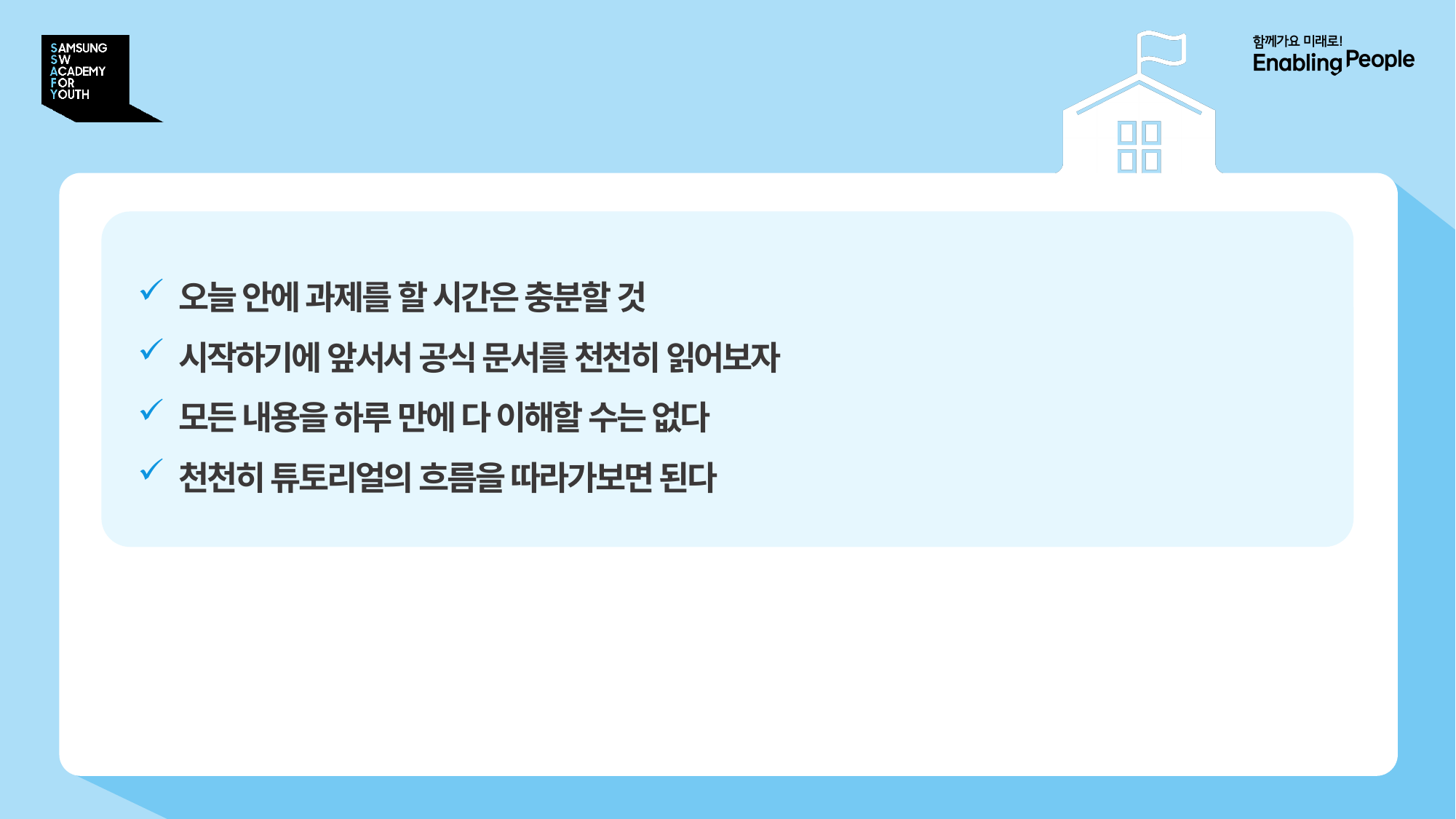

# 교과서(공식 문서) 펴라

오늘 안에 과제를 할 시간은 충분할 것
시작하기에 앞서서 공식 문서를 천천히 읽어보자
모든 내용을 하루 만에 다 이해할 수는 없다
천천히 튜토리얼의 흐름을 따라가보면 된다